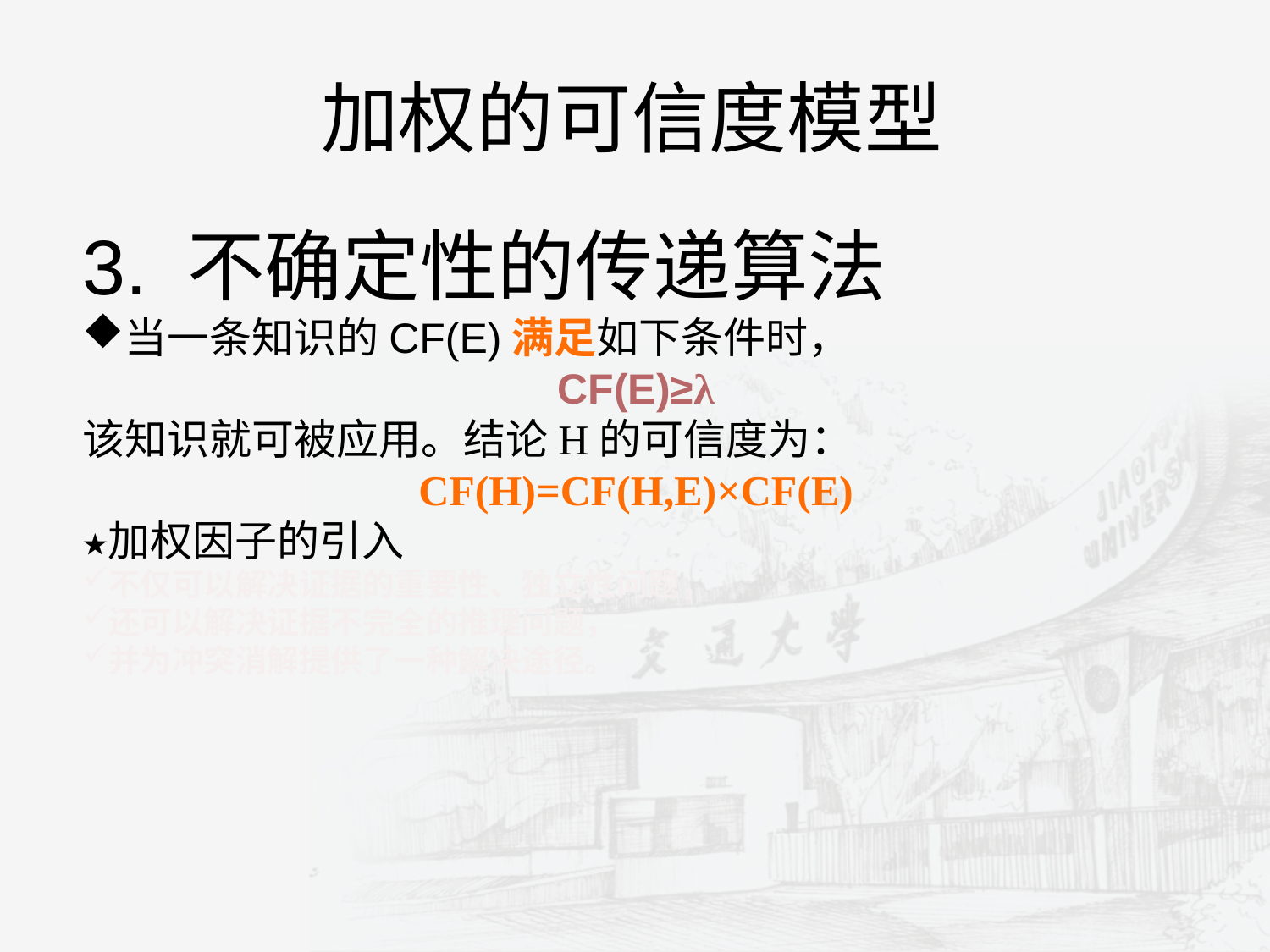

加权的可信度模型
3. 不确定性的传递算法
当一条知识的CF(E)满足如下条件时，
CF(E)≥λ
该知识就可被应用。结论H的可信度为：
CF(H)=CF(H,E)×CF(E)
加权因子的引入
不仅可以解决证据的重要性、独立性问题，
还可以解决证据不完全的推理问题，
并为冲突消解提供了一种解决途径。
77